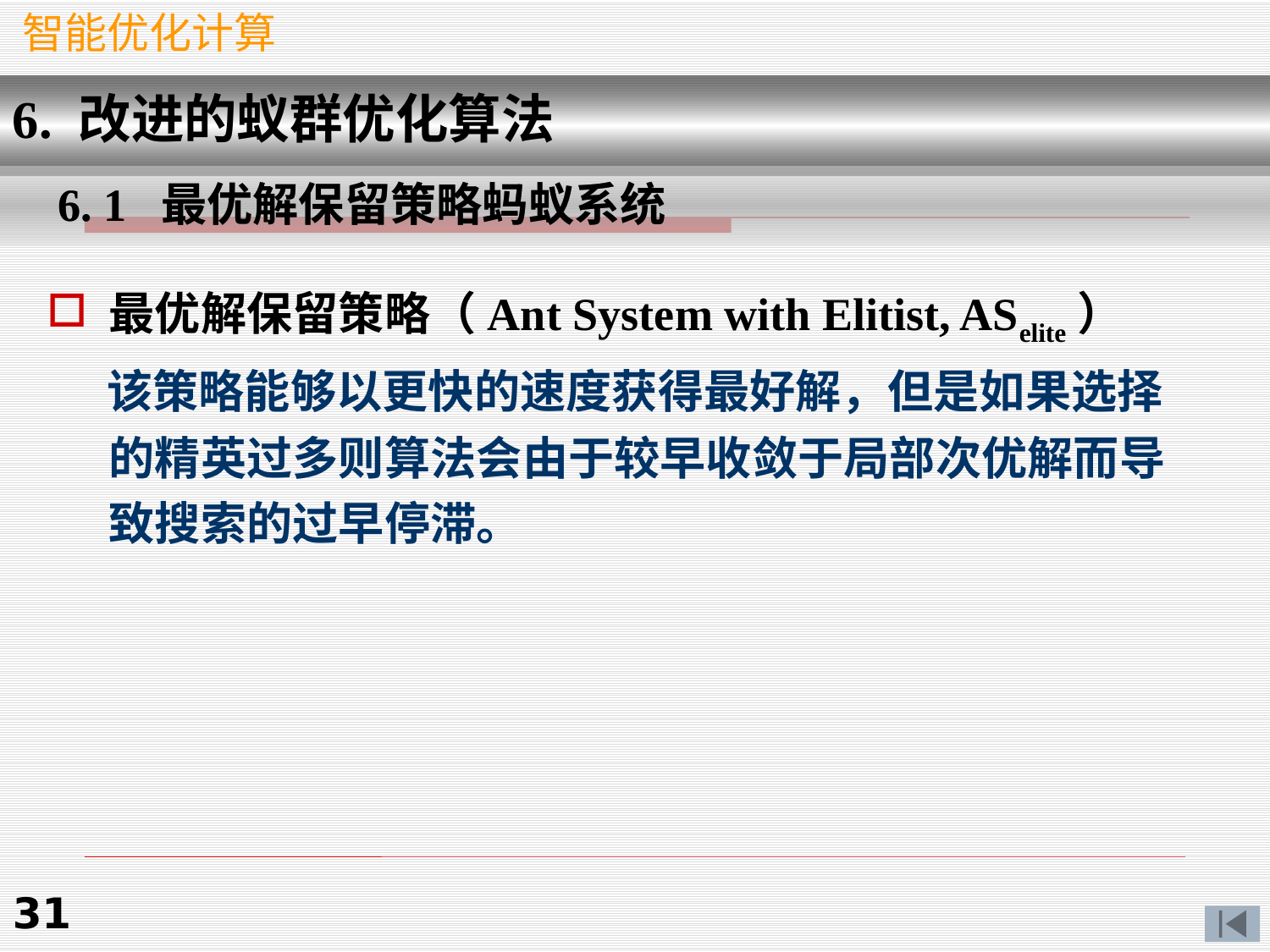

智能优化计算
6. 改进的蚁群优化算法
6. 改进的蚁群优化算法
    6. 1  最优解保留策略蚂蚁系统
    6. 1  最优解保留策略蚂蚁系统
最优解保留策略（Ant System with Elitist, ASelite）
         该策略能够以更快的速度获得最好解，但是如果选择的精英过多则算法会由于较早收敛于局部次优解而导致搜索的过早停滞。